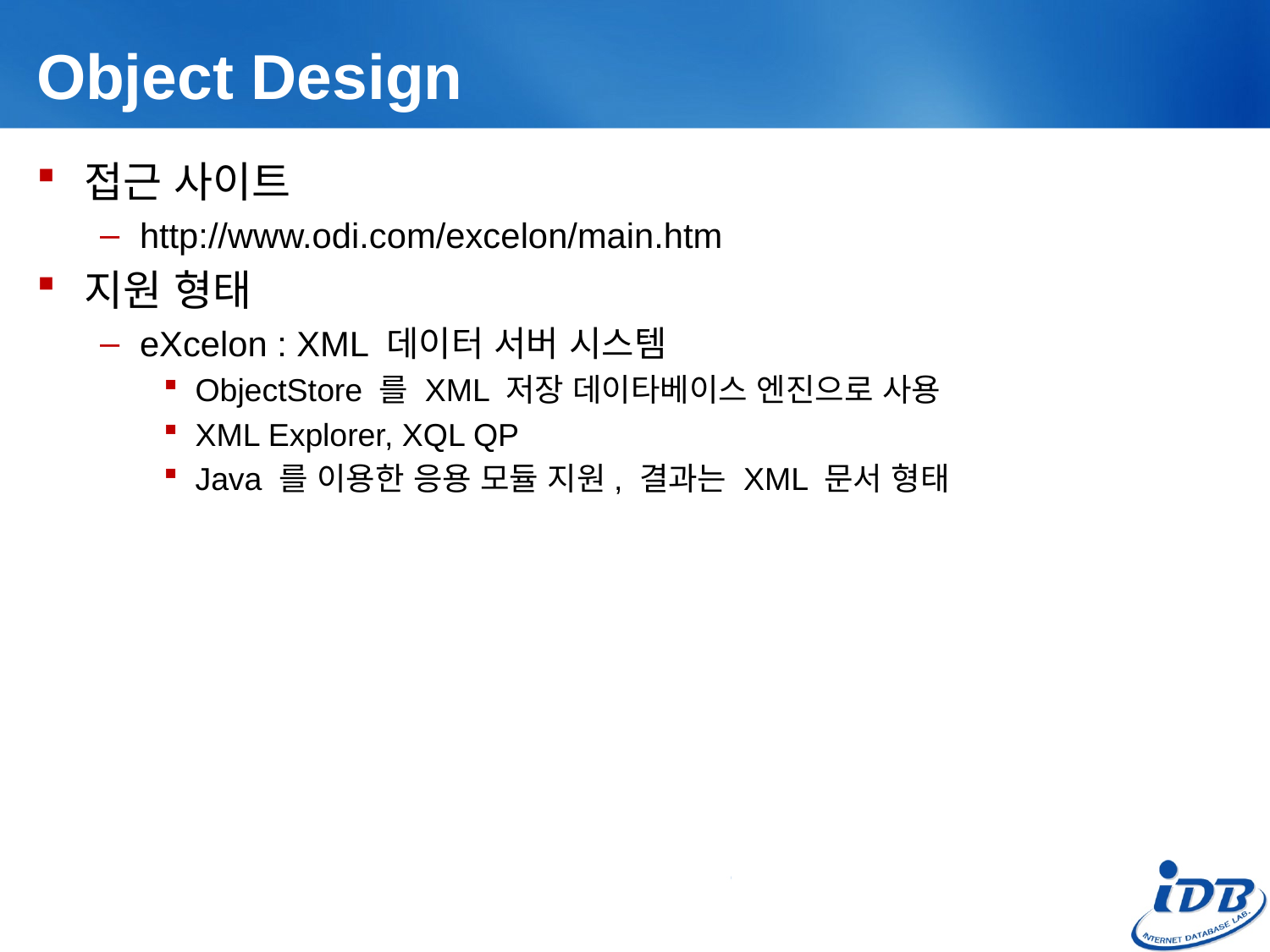

# Object Design
접근 사이트
http://www.odi.com/excelon/main.htm
지원 형태
eXcelon : XML 데이터 서버 시스템
ObjectStore 를 XML 저장 데이타베이스 엔진으로 사용
XML Explorer, XQL QP
Java 를 이용한 응용 모듈 지원, 결과는 XML 문서 형태